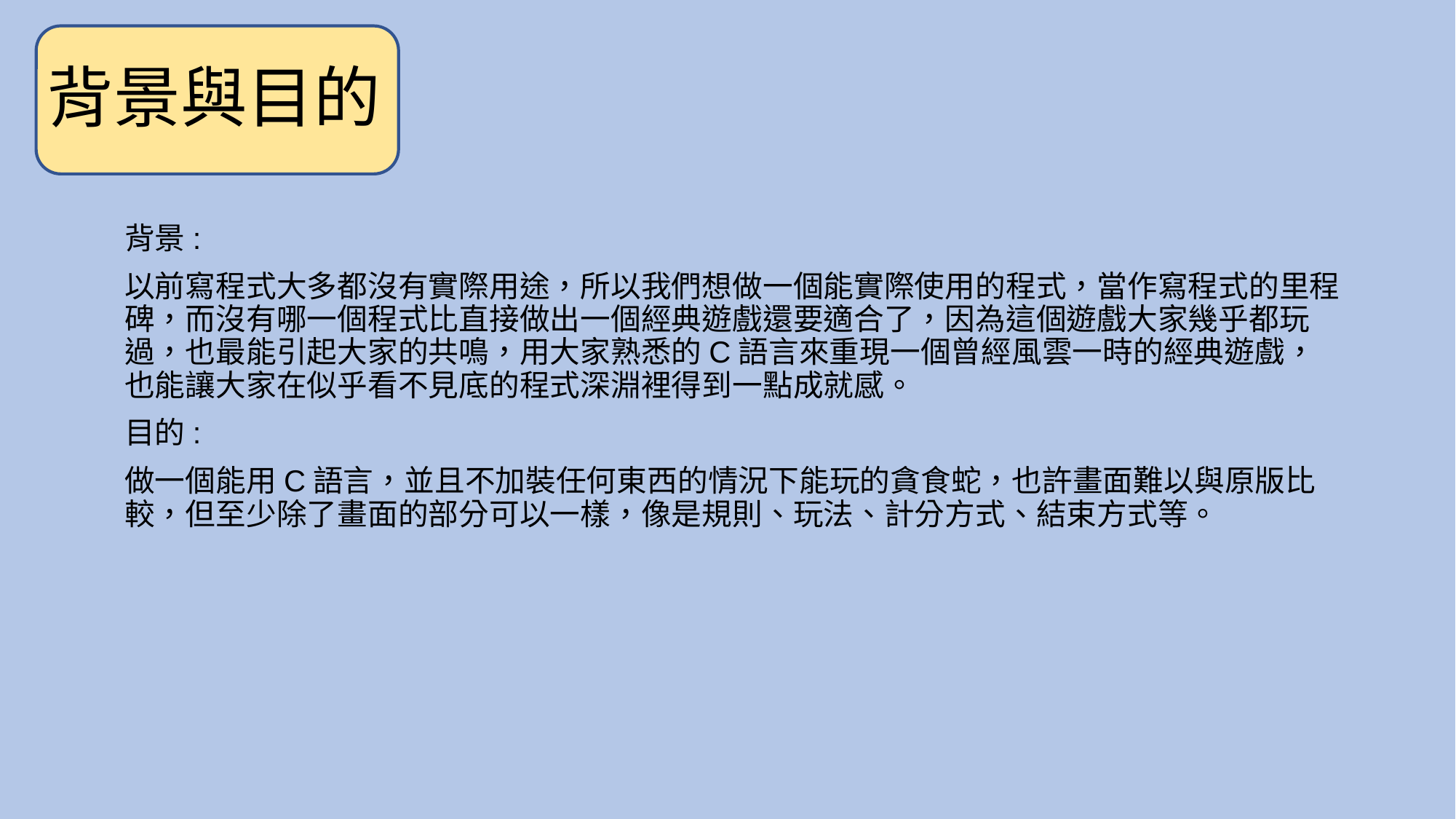

# 背景與目的

背景:
以前寫程式大多都沒有實際用途，所以我們想做一個能實際使用的程式，當作寫程式的里程碑，而沒有哪一個程式比直接做出一個經典遊戲還要適合了，因為這個遊戲大家幾乎都玩過，也最能引起大家的共鳴，用大家熟悉的C語言來重現一個曾經風雲一時的經典遊戲，也能讓大家在似乎看不見底的程式深淵裡得到一點成就感。
目的:
做一個能用C語言，並且不加裝任何東西的情況下能玩的貪食蛇，也許畫面難以與原版比較，但至少除了畫面的部分可以一樣，像是規則、玩法、計分方式、結束方式等。